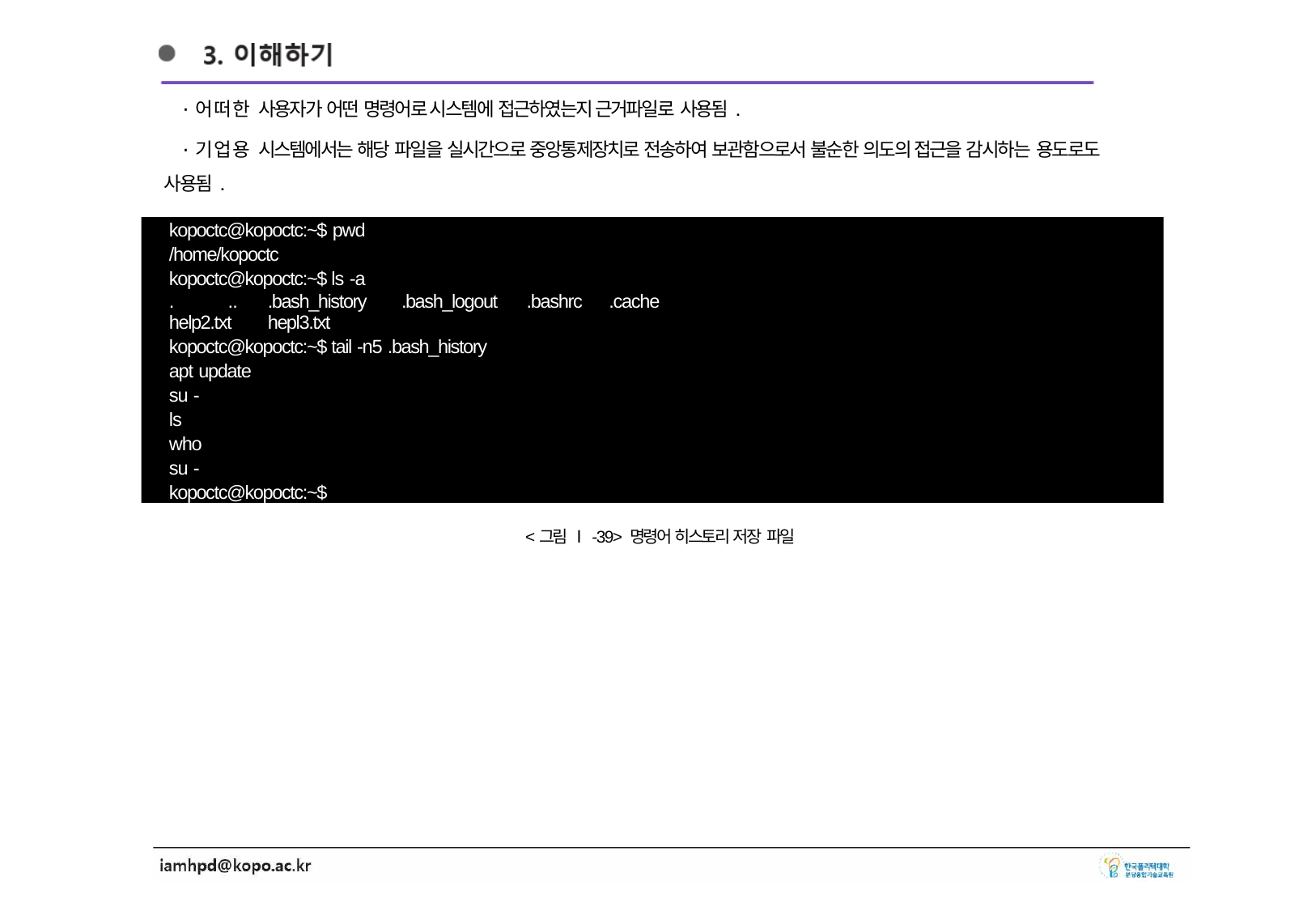

∙어떠한 사용자가 어떤 명령어로 시스템에 접근하였는지 근거파일로 사용됨.
∙기업용 시스템에서는 해당 파일을 실시간으로 중앙통제장치로 전송하여 보관함으로서 불순한 의도의 접근을 감시하는  용도로도 사용됨.
kopoctc@kopoctc:~$ pwd
/home/kopoctc
kopoctc@kopoctc:~$ ls -a
.	..	.bash_history	.bash_logout	.bashrc	.cache	help2.txt	hepl3.txt
kopoctc@kopoctc:~$ tail -n5 .bash_history
apt update
su -
ls
who
su -
kopoctc@kopoctc:~$
<그림 Ⅰ-39> 명령어 히스토리 저장 파일